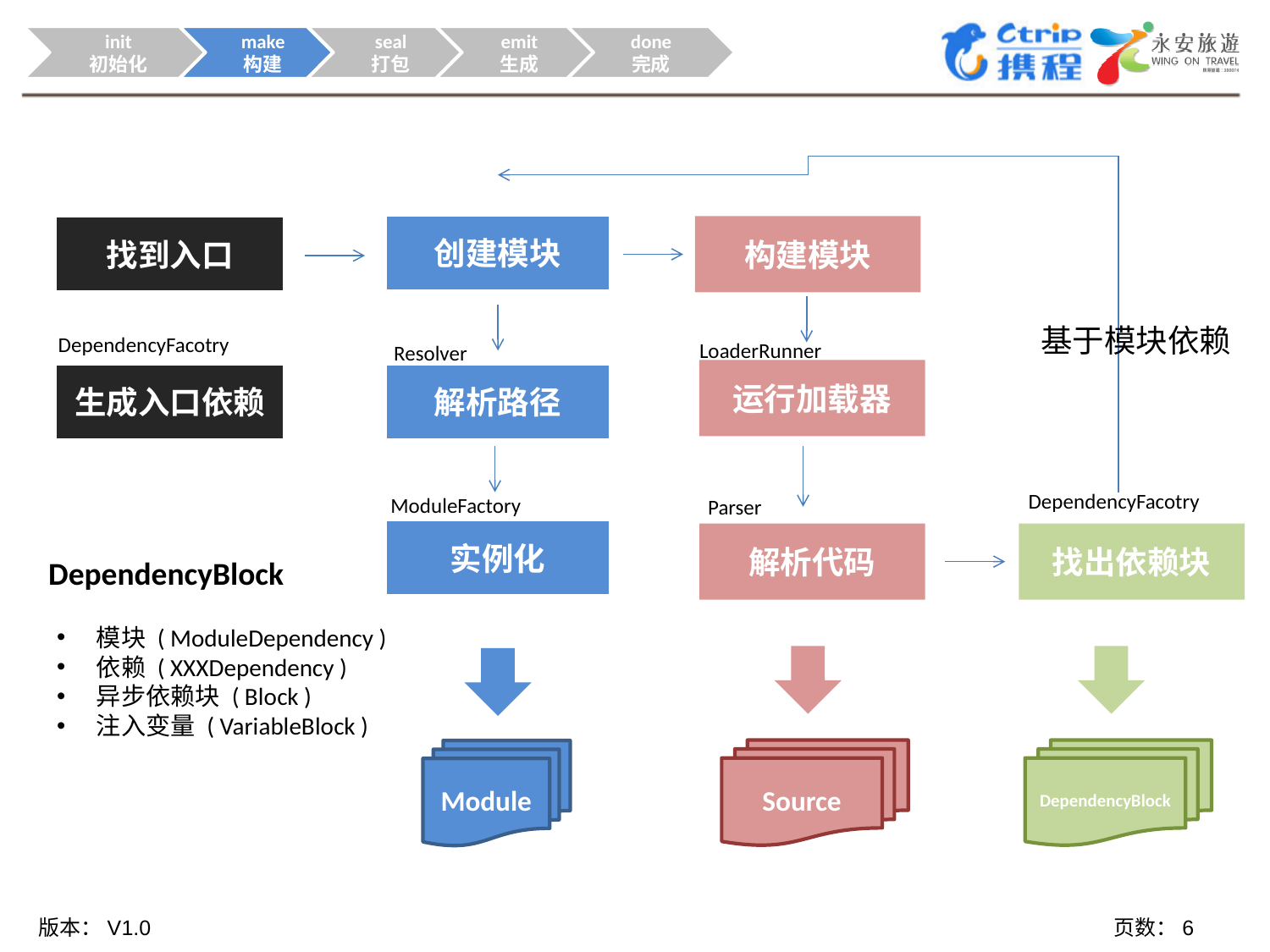

emit
生成
done
完成
init
初始化
make
构建
seal
打包
基于模块依赖
DependencyFacotry
找出依赖块

DependencyBlock
创建模块
Resolver
解析路径
ModuleFactory
实例化

Module
找到入口
DependencyFacotry
生成入口依赖
DependencyBlock
模块 ( ModuleDependency )
依赖 ( XXXDependency )
异步依赖块 ( Block )
注入变量 ( VariableBlock )
构建模块
LoaderRunner
运行加载器
Parser
解析代码

Source